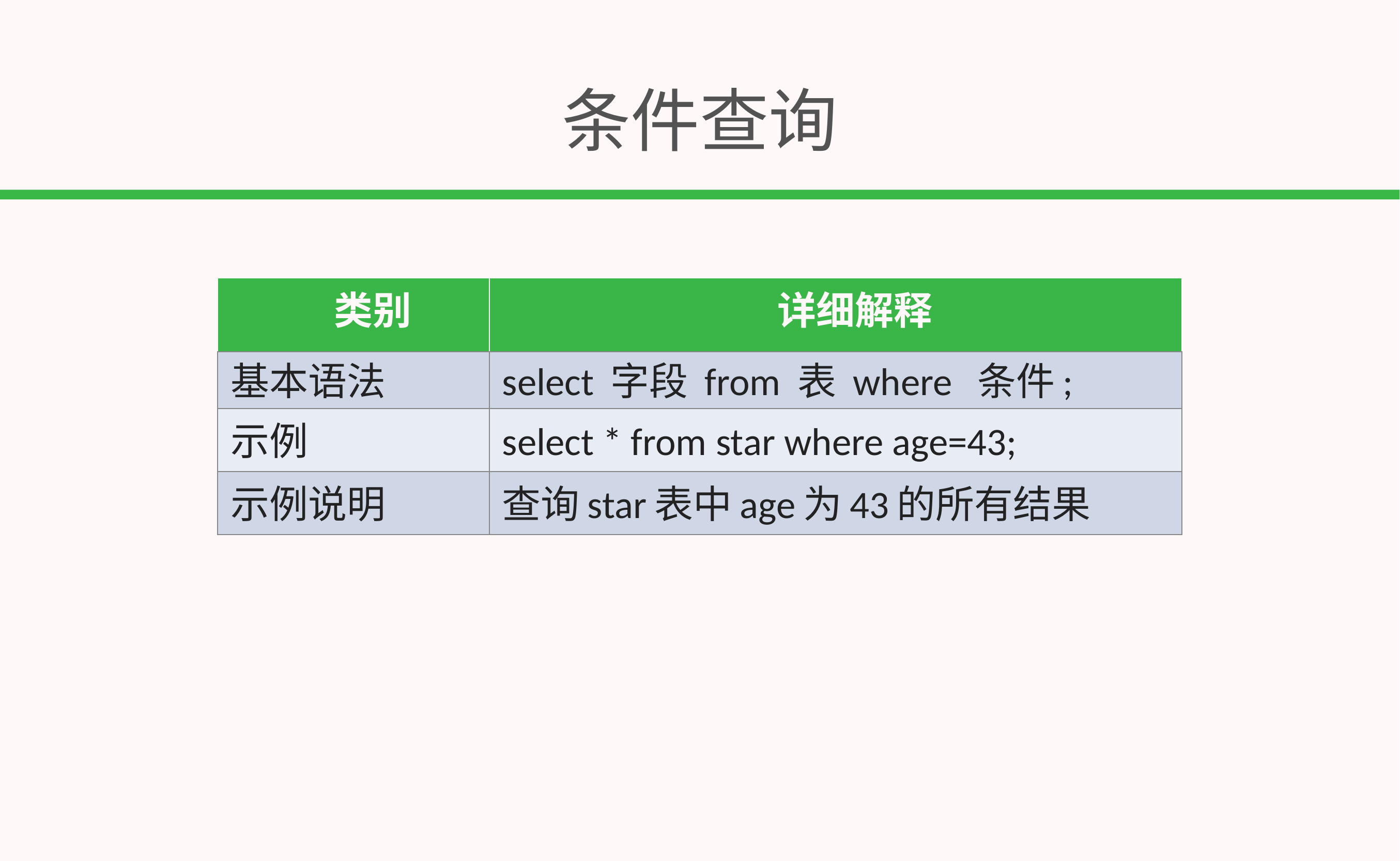

# 条件查询
| 类别 | 详细解释 |
| --- | --- |
| 基本语法 | select 字段 from 表 where 条件; |
| 示例 | select \* from star where age=43; |
| 示例说明 | 查询star表中age为43的所有结果 |